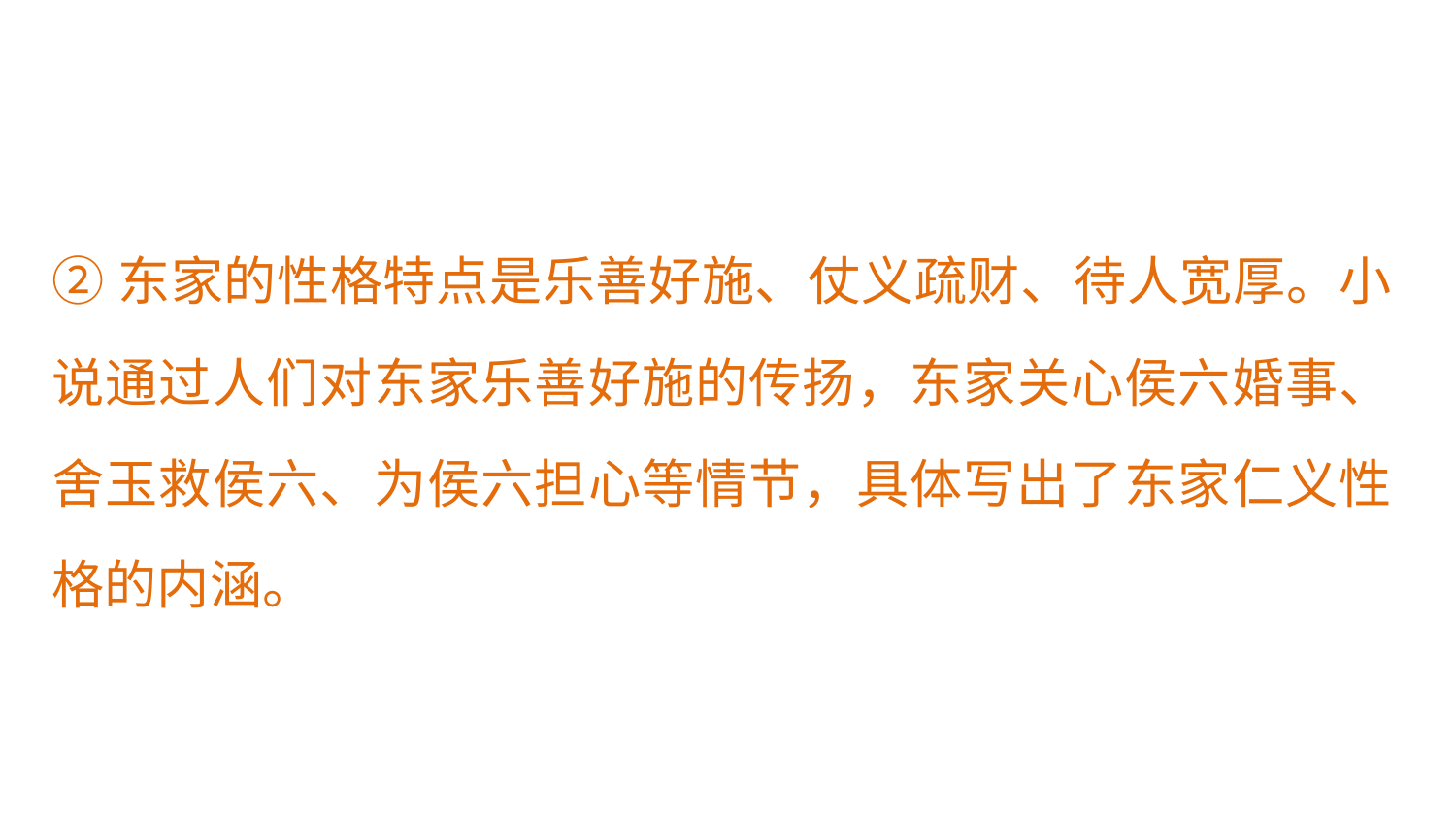

②东家的性格特点是乐善好施、仗义疏财、待人宽厚。小说通过人们对东家乐善好施的传扬，东家关心侯六婚事、舍玉救侯六、为侯六担心等情节，具体写出了东家仁义性格的内涵。